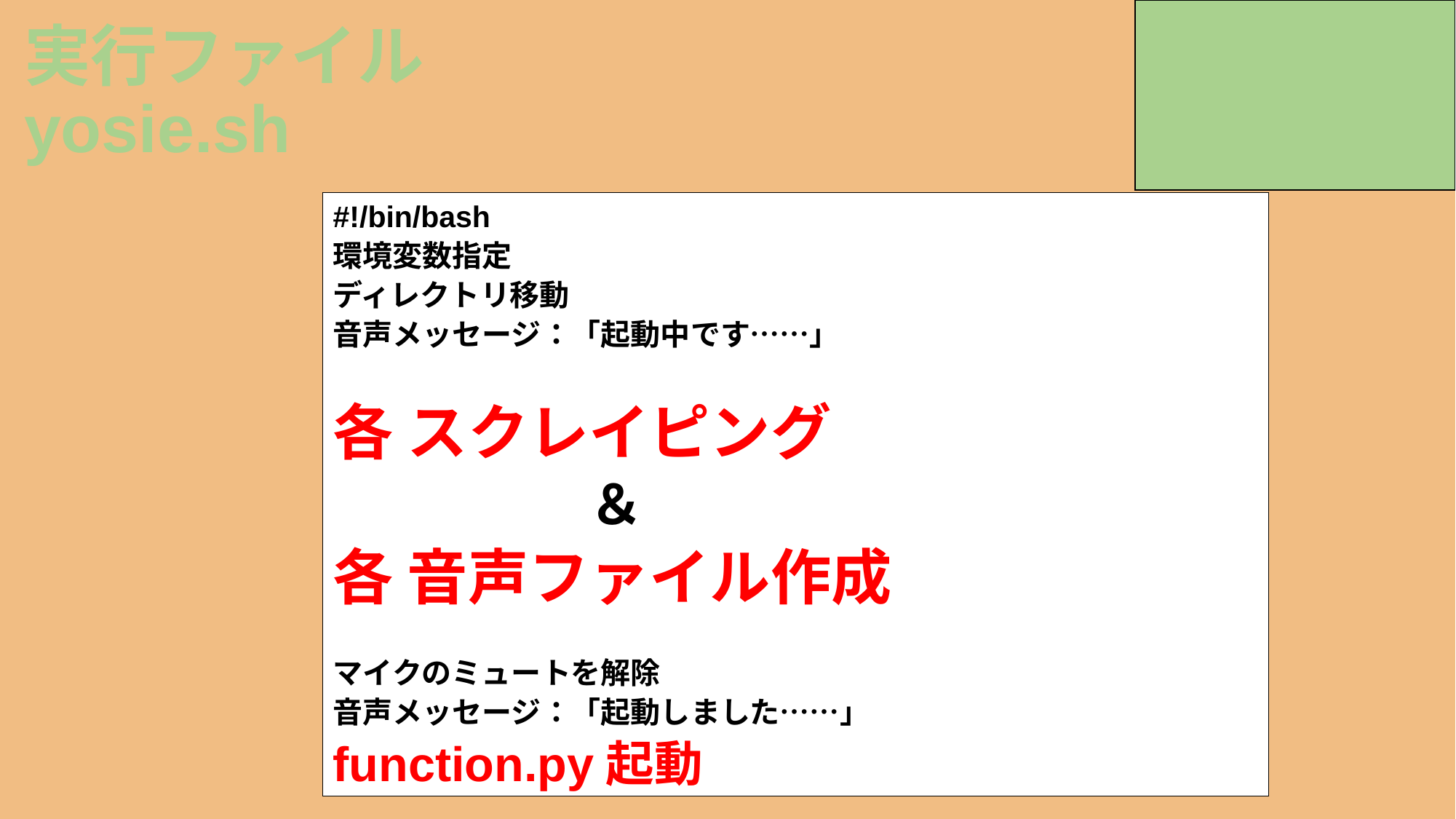

# 実行ファイル yosie.sh
#!/bin/bash
環境変数指定
ディレクトリ移動
音声メッセージ：「起動中です……」

各 スクレイピング
		  ＆
各 音声ファイル作成

マイクのミュートを解除
音声メッセージ：「起動しました……」
function.py起動